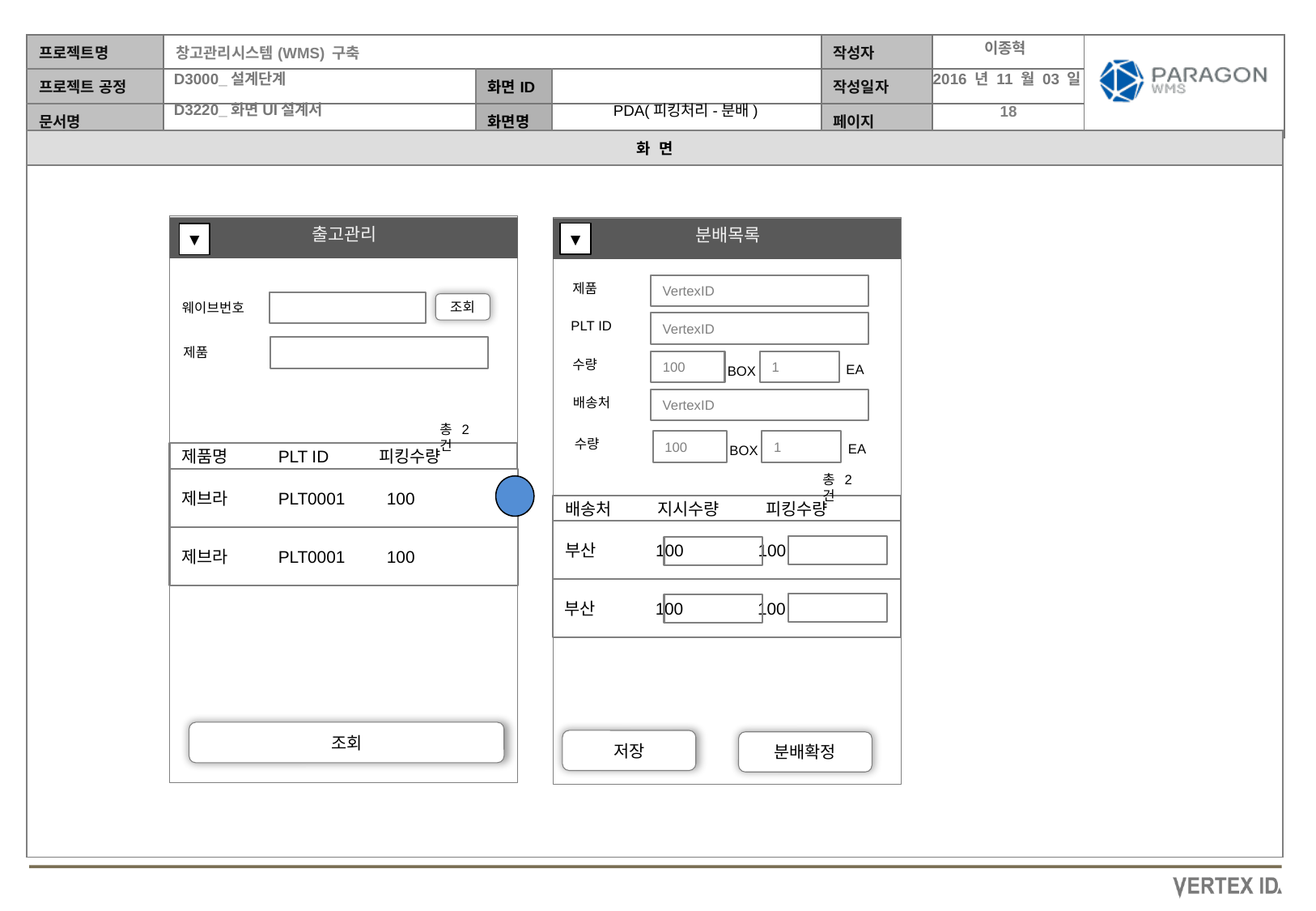

이종혁
2016 년 11 월 03 일
PDA(피킹처리-분배)

출고관리

분배목록
▼
▼
제품
VertexID

웨이브번호
조회
PLT ID
VertexID

제품
수량
100
1
EA
BOX
배송처
VertexID
총2건
수량
100
1
EA
BOX
제품명          PLT ID          피킹수량
총2건
제브라          PLT0001         100

배송처          지시수량          피킹수량
부산            100                100
제브라          PLT0001         100

부산            100                100

조회
저장
분배확정